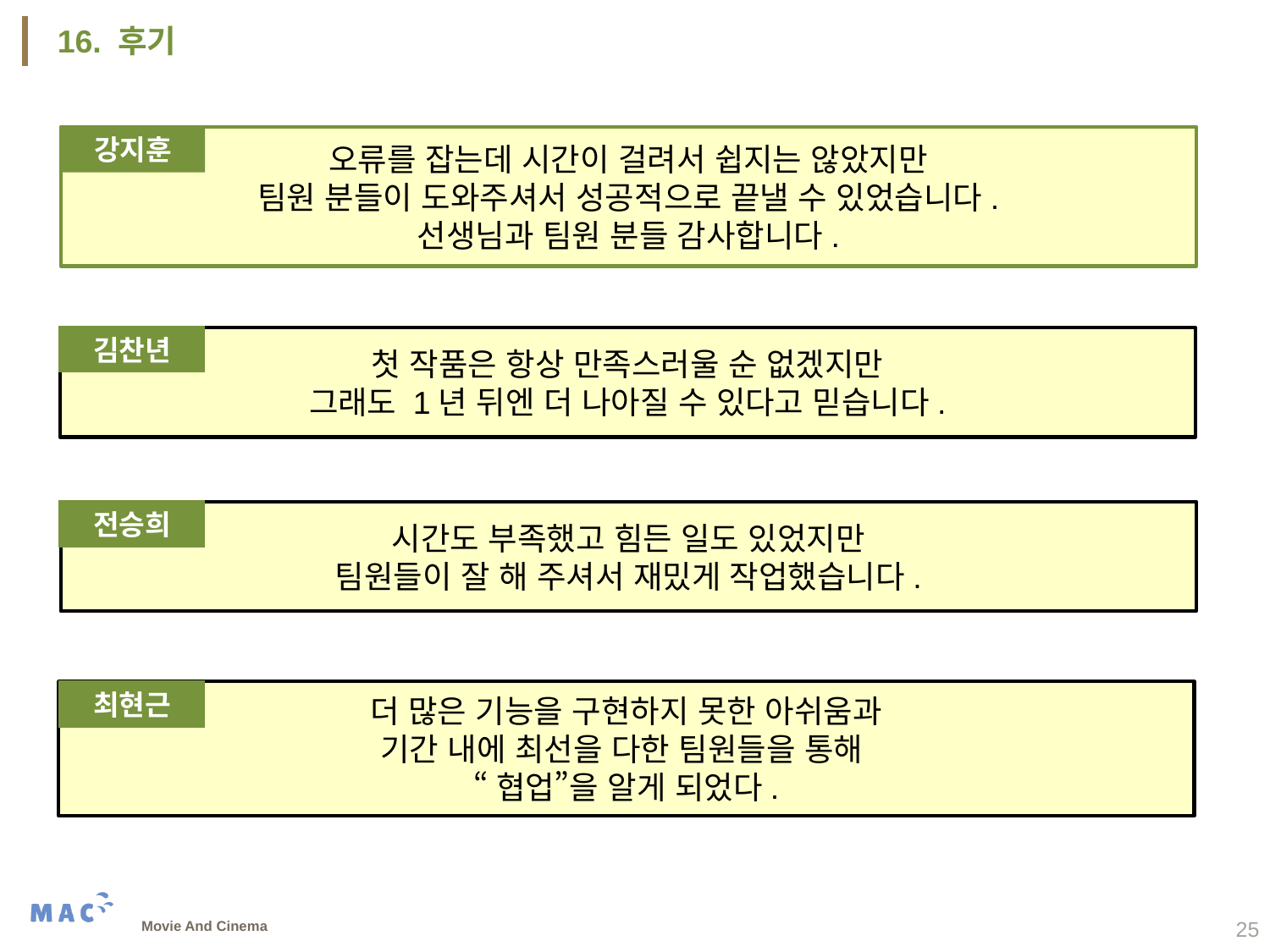

16. 후기
강지훈
오류를 잡는데 시간이 걸려서 쉽지는 않았지만
팀원 분들이 도와주셔서 성공적으로 끝낼 수 있었습니다.
선생님과 팀원 분들 감사합니다.
김찬년
첫 작품은 항상 만족스러울 순 없겠지만
그래도 1년 뒤엔 더 나아질 수 있다고 믿습니다.
전승희
시간도 부족했고 힘든 일도 있었지만
팀원들이 잘 해 주셔서 재밌게 작업했습니다.
최현근
더 많은 기능을 구현하지 못한 아쉬움과
기간 내에 최선을 다한 팀원들을 통해
“협업”을 알게 되었다.
25